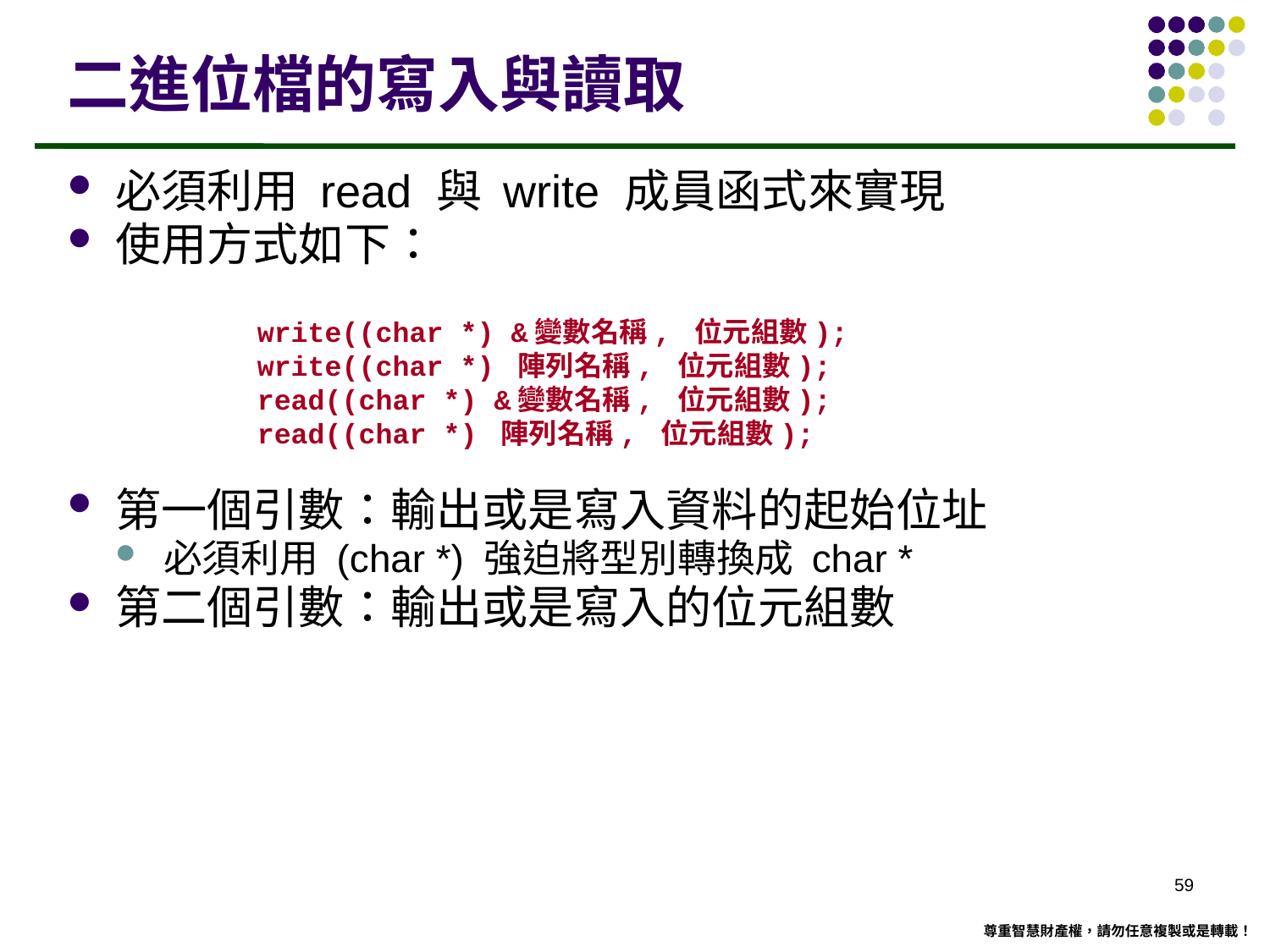

# 二進位檔的寫入與讀取
必須利用 read 與 write 成員函式來實現
使用方式如下：

第一個引數：輸出或是寫入資料的起始位址
必須利用 (char *) 強迫將型別轉換成 char *
第二個引數：輸出或是寫入的位元組數

write((char *) &變數名稱, 位元組數);
write((char *) 陣列名稱, 位元組數);
read((char *) &變數名稱, 位元組數);
read((char *) 陣列名稱, 位元組數);
59